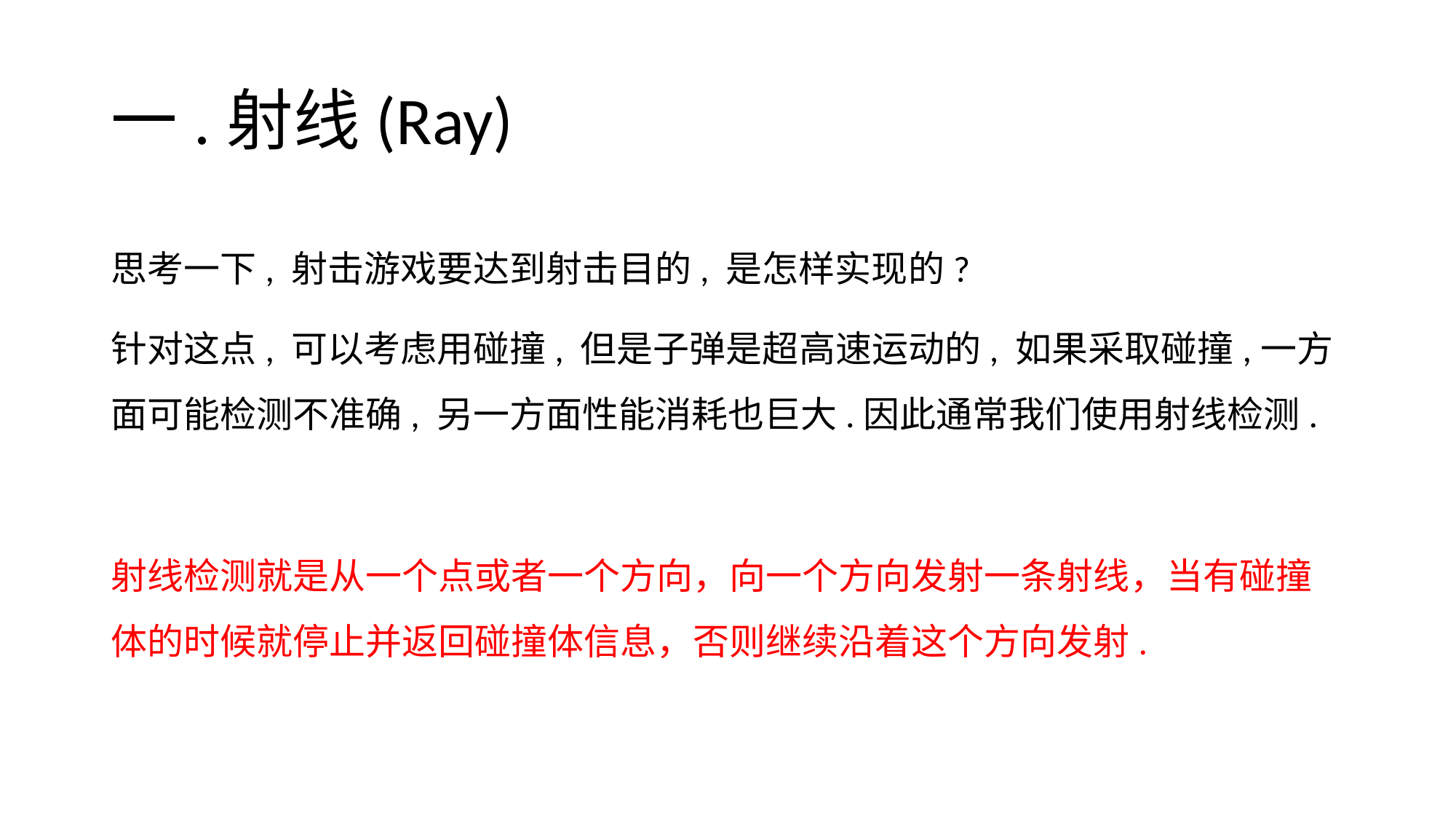

# 一.射线(Ray)
思考一下, 射击游戏要达到射击目的, 是怎样实现的?
针对这点, 可以考虑用碰撞, 但是子弹是超高速运动的, 如果采取碰撞,一方面可能检测不准确, 另一方面性能消耗也巨大.因此通常我们使用射线检测.

射线检测就是从一个点或者一个方向，向一个方向发射一条射线，当有碰撞体的时候就停止并返回碰撞体信息，否则继续沿着这个方向发射.